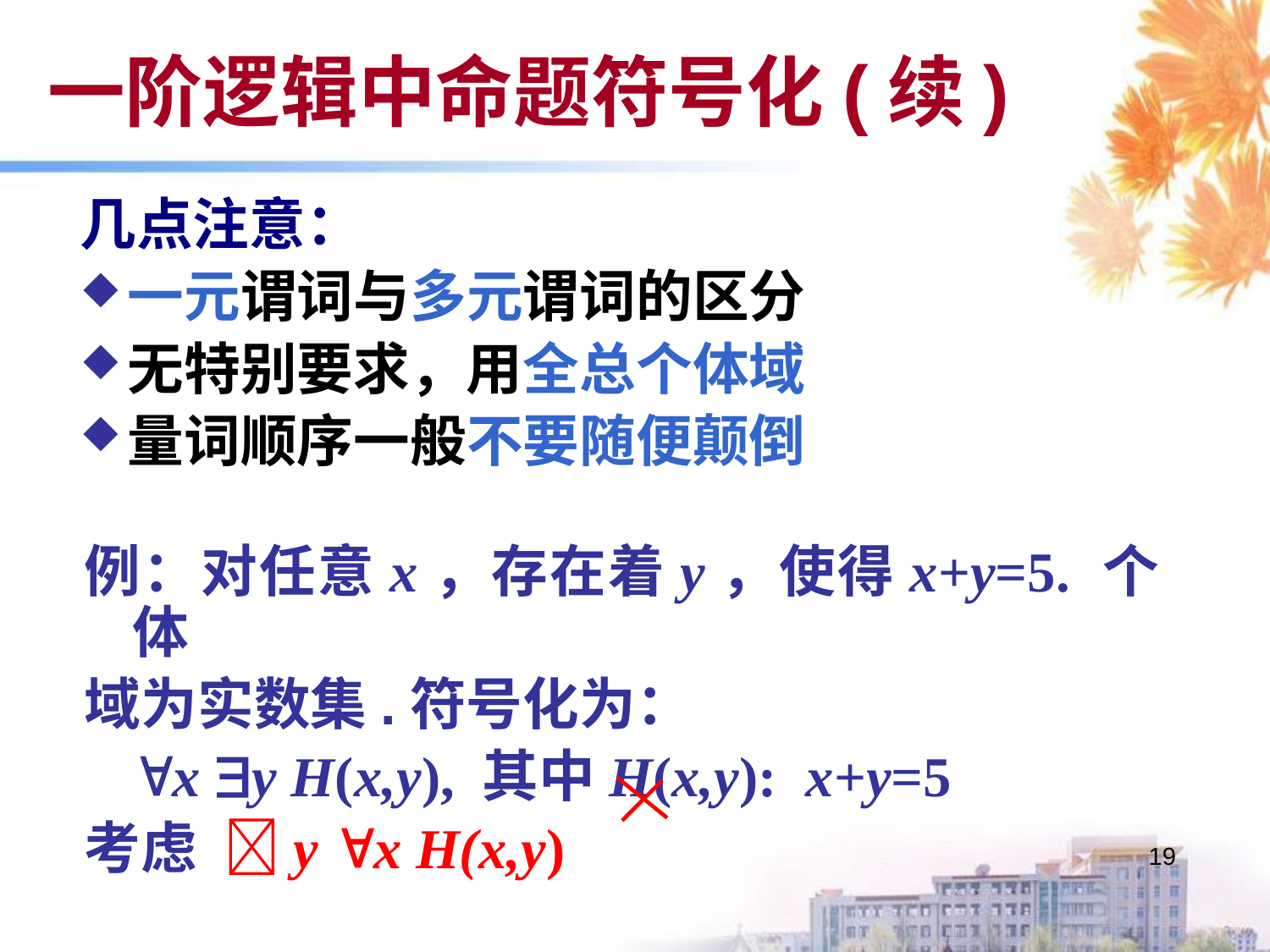

# 一阶逻辑中命题符号化(续)
几点注意：
一元谓词与多元谓词的区分
无特别要求，用全总个体域
量词顺序一般不要随便颠倒

例：对任意x，存在着y，使得x+y=5. 个体
域为实数集.符号化为：
   ∀x ∃y H(x,y), 其中H(x,y):  x+y=5
考虑  ∃y ∀x H(x,y)

19